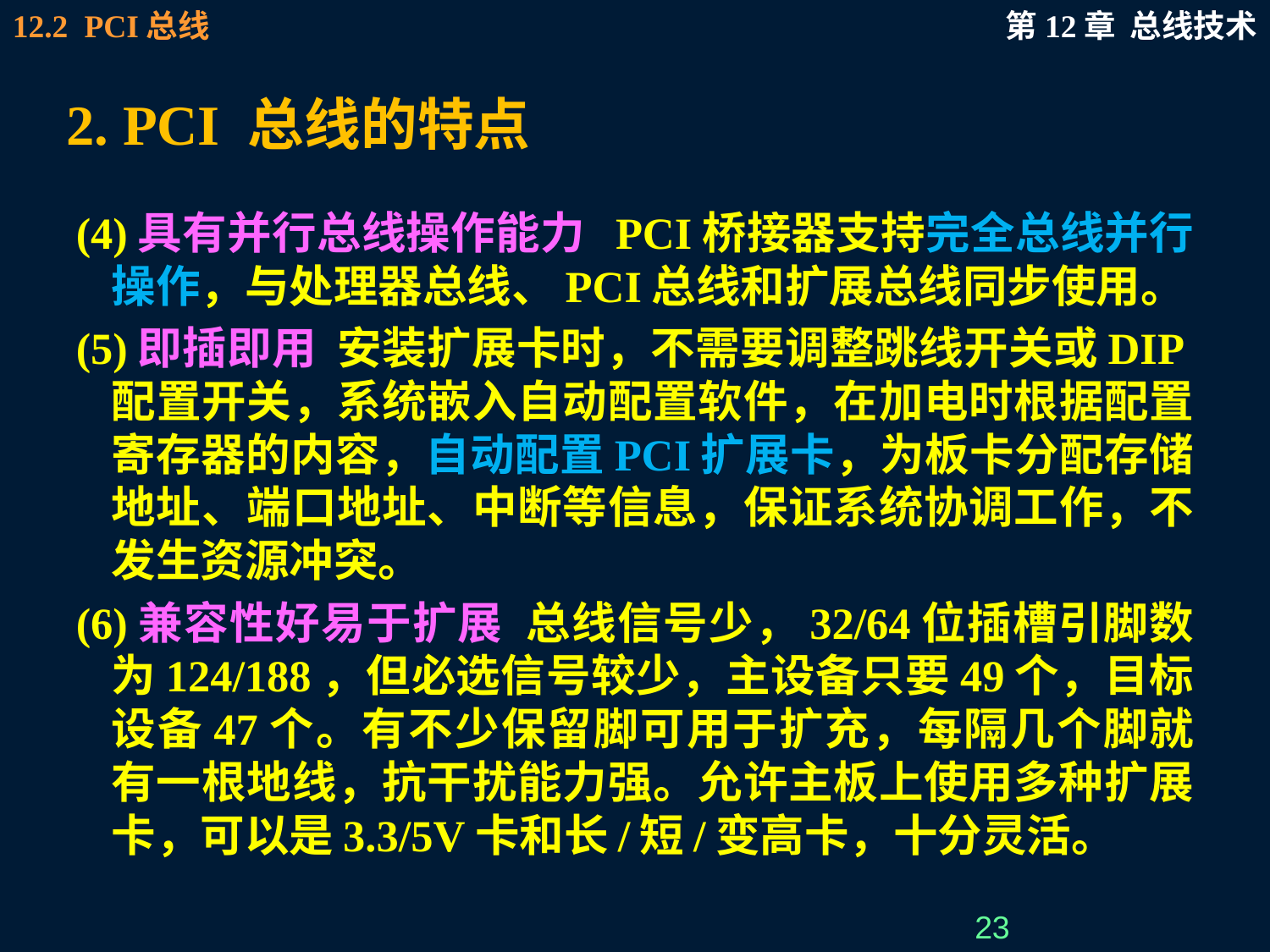

2. PCI 总线的特点
(4)具有并行总线操作能力  PCI桥接器支持完全总线并行操作，与处理器总线、PCI总线和扩展总线同步使用。
(5)即插即用  安装扩展卡时，不需要调整跳线开关或DIP配置开关，系统嵌入自动配置软件，在加电时根据配置寄存器的内容，自动配置PCI扩展卡，为板卡分配存储地址、端口地址、中断等信息，保证系统协调工作，不发生资源冲突。
(6)兼容性好易于扩展  总线信号少，32/64位插槽引脚数为124/188，但必选信号较少，主设备只要49个，目标设备47个。有不少保留脚可用于扩充，每隔几个脚就有一根地线，抗干扰能力强。允许主板上使用多种扩展卡，可以是3.3/5V卡和长/短/变高卡，十分灵活。